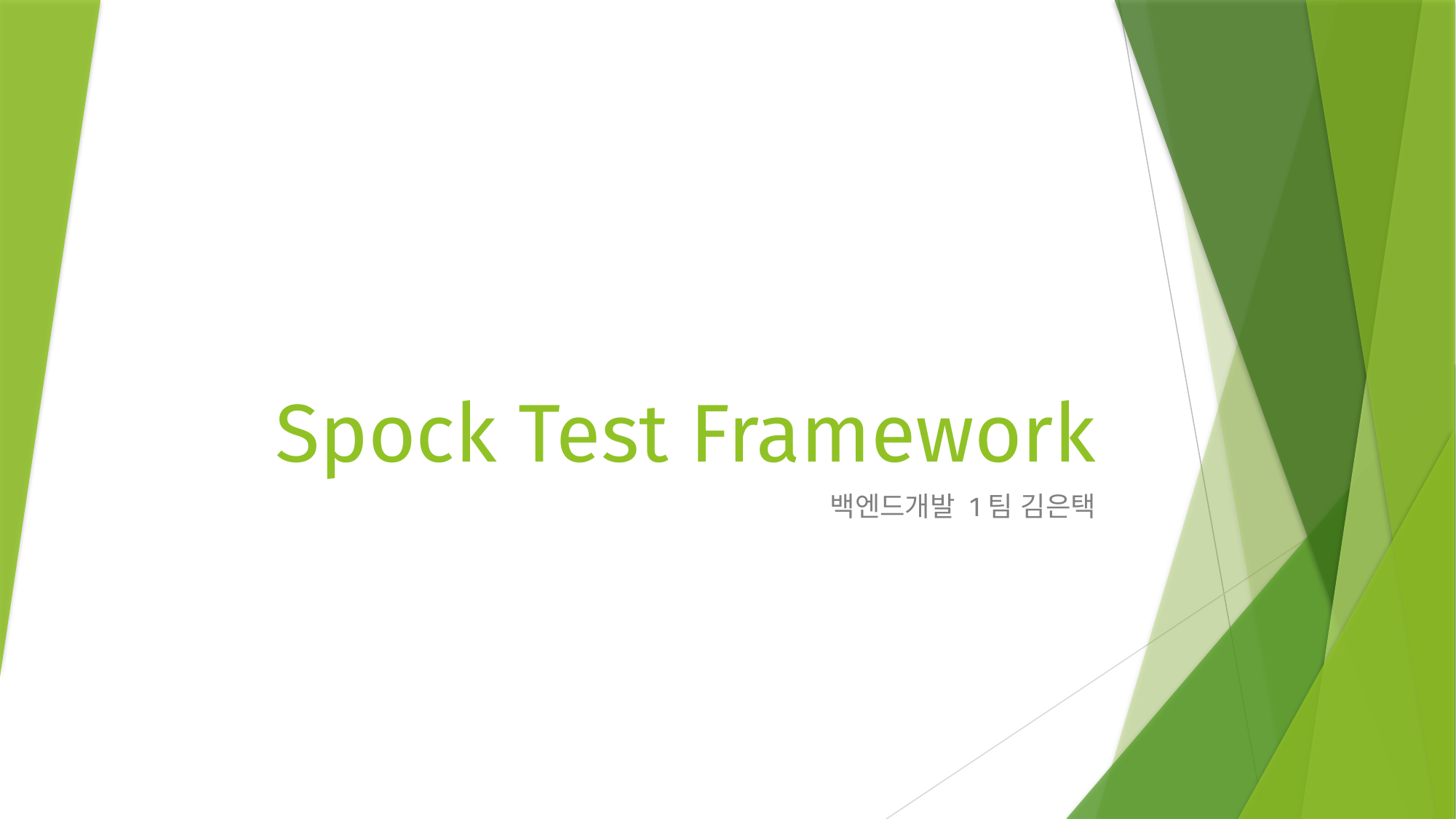

# Spock Test Framework
백엔드개발 1팀 김은택